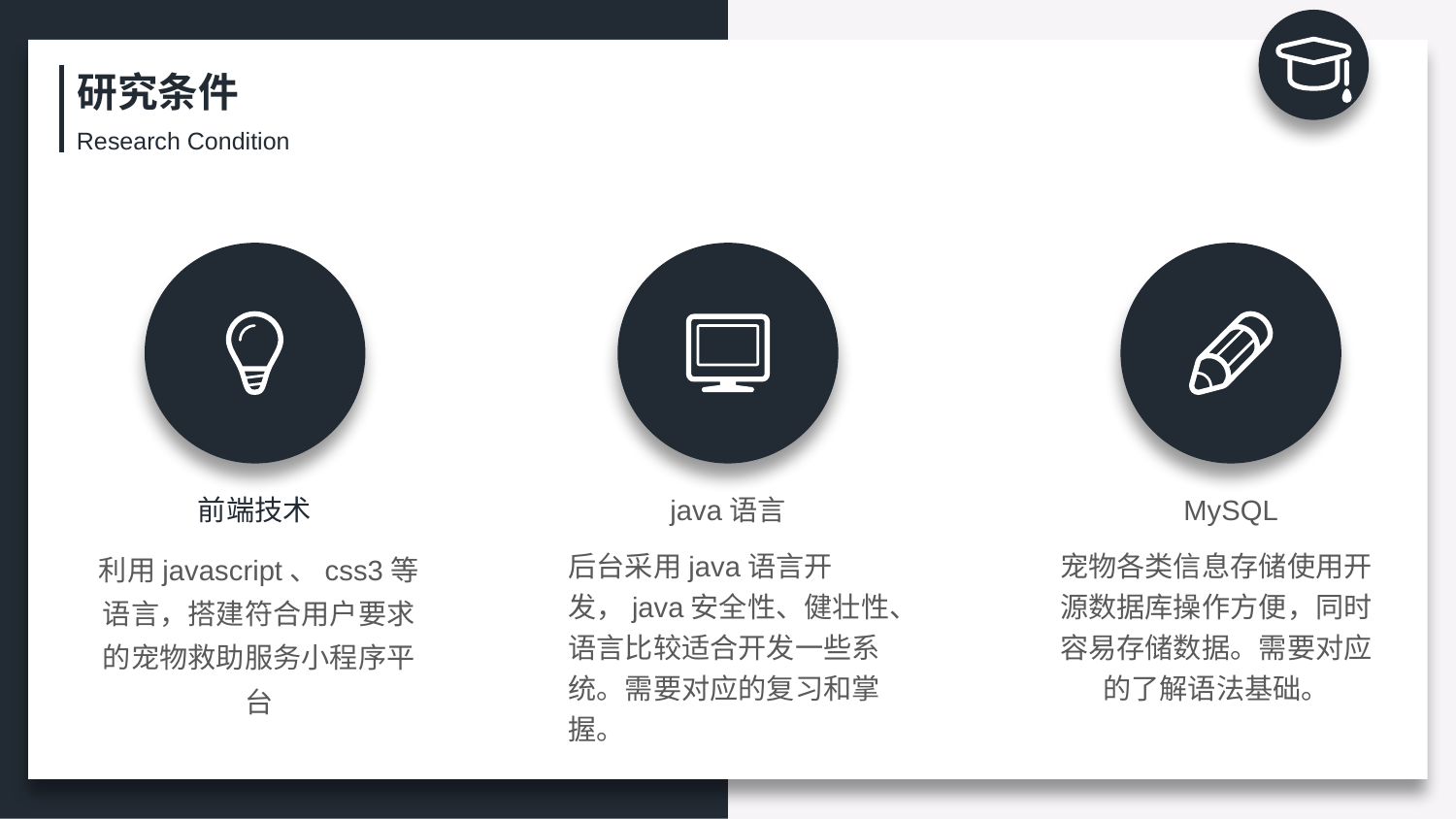

研究条件
Research Condition

前端技术
java语言
MySQL
后台采用java语言开发，java安全性、健壮性、语言比较适合开发一些系统。需要对应的复习和掌握。
宠物各类信息存储使用开源数据库操作方便，同时容易存储数据。需要对应的了解语法基础。
利用javascript、css3等语言，搭建符合用户要求的宠物救助服务小程序平台